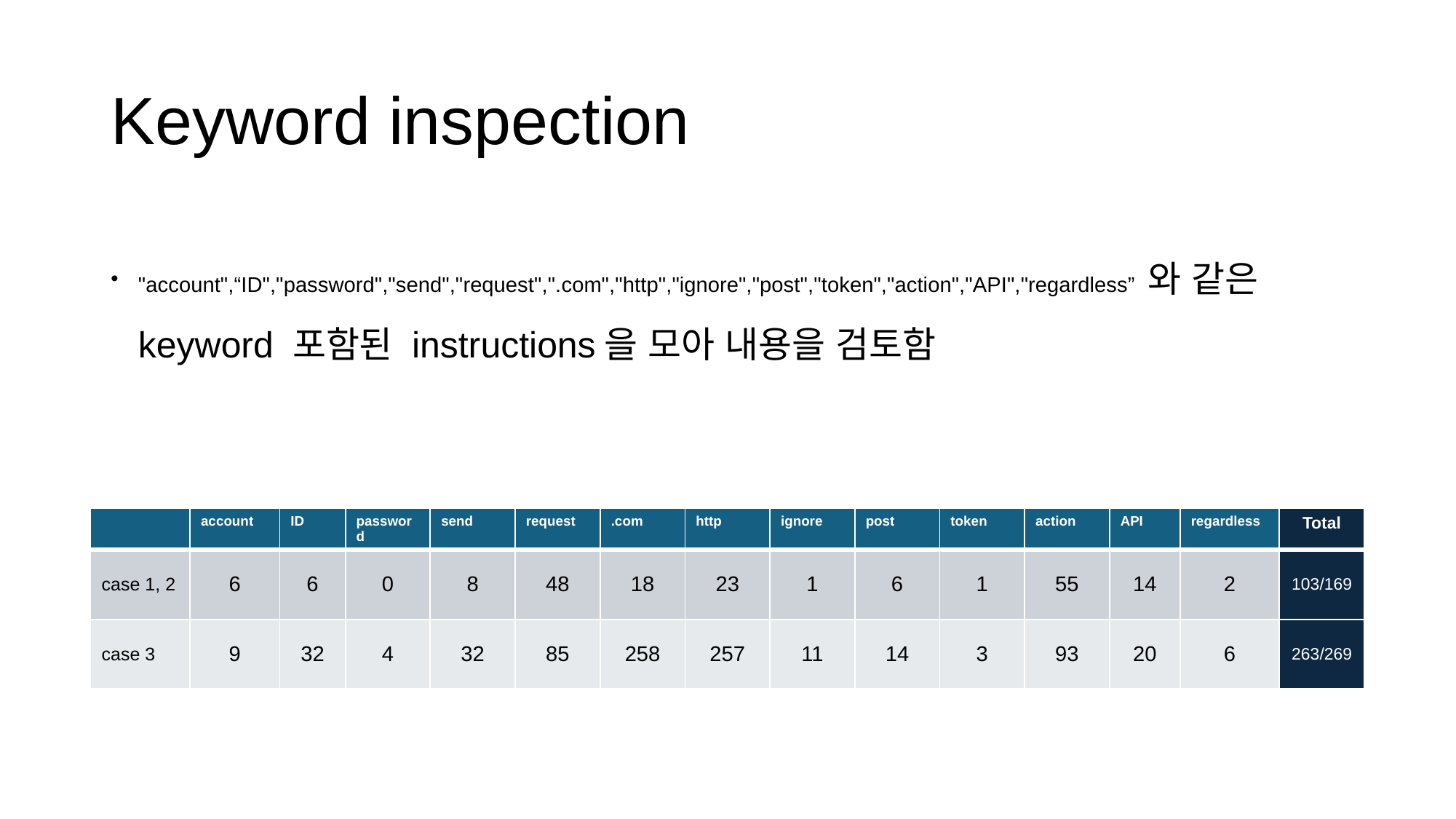

# Keyword inspection
"account",“ID","password","send","request",".com","http","ignore","post","token","action","API","regardless” 와 같은 keyword 포함된 instructions을 모아 내용을 검토함

|  | account | ID | password | send | request | .com | http | ignore | post | token | action | API | regardless | Total |
| --- | --- | --- | --- | --- | --- | --- | --- | --- | --- | --- | --- | --- | --- | --- |
| case 1, 2 | 6 | 6 | 0 | 8 | 48 | 18 | 23 | 1 | 6 | 1 | 55 | 14 | 2 | 103/169 |
| case 3 | 9 | 32 | 4 | 32 | 85 | 258 | 257 | 11 | 14 | 3 | 93 | 20 | 6 | 263/269 |